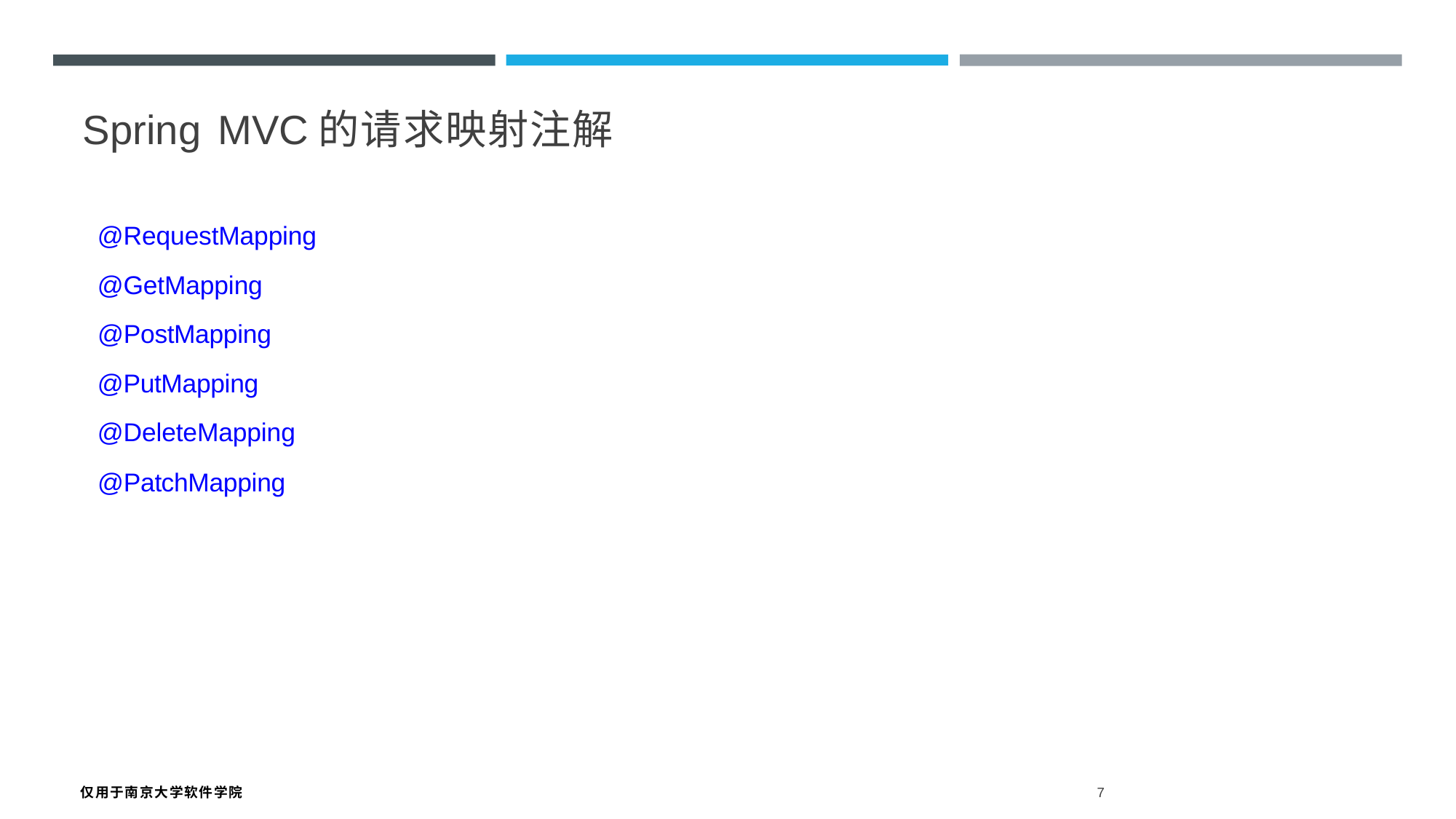

Spring MVC的请求映射注解

@RequestMapping
@GetMapping
@PostMapping
@PutMapping
@DeleteMapping
@PatchMapping

仅用于南京大学软件学院                                                                                                                                                                                                                                                                                 7